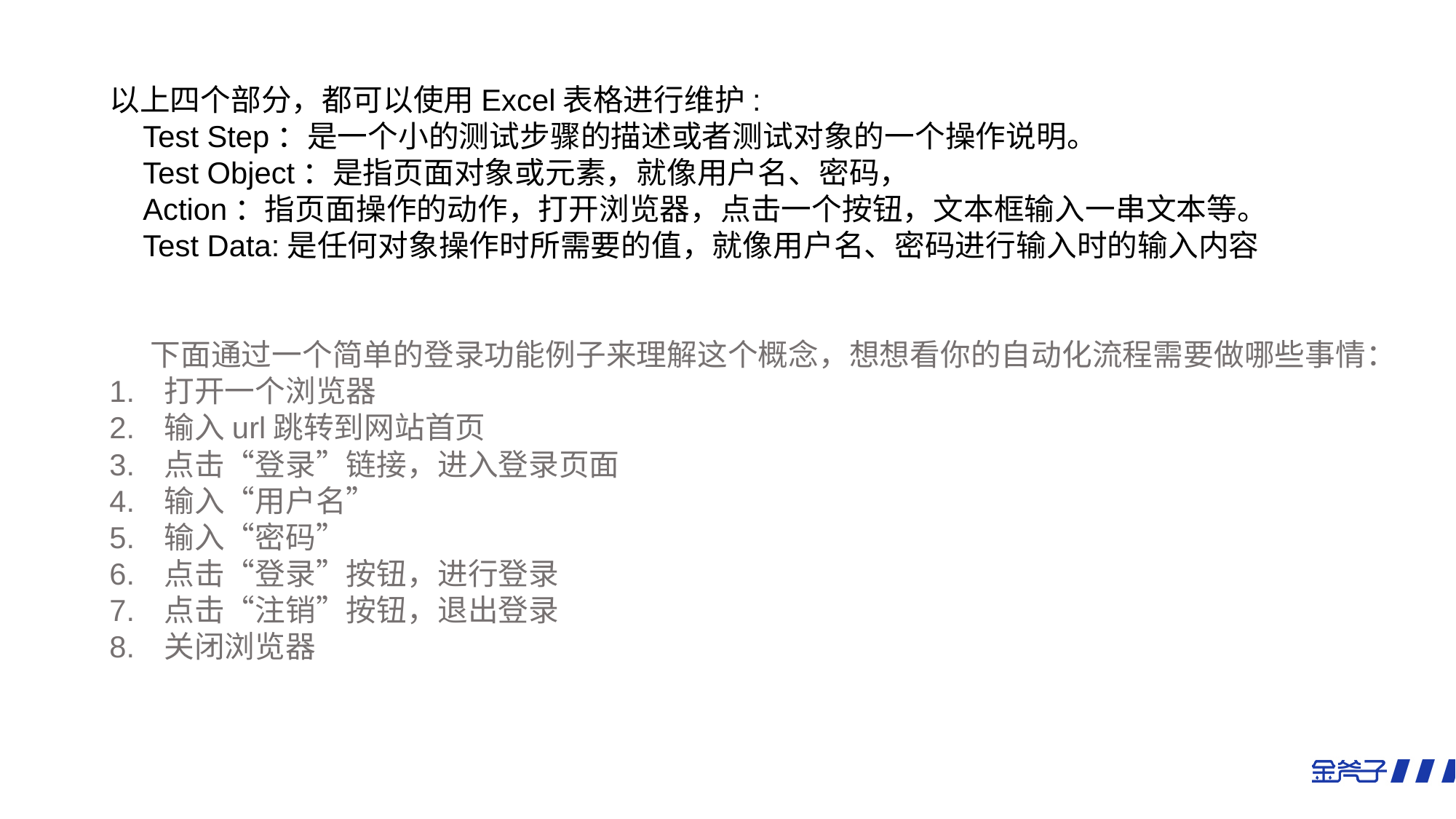

以上四个部分，都可以使用Excel表格进行维护:
    Test Step：是一个小的测试步骤的描述或者测试对象的一个操作说明。
    Test Object：是指页面对象或元素，就像用户名、密码，
    Action：指页面操作的动作，打开浏览器，点击一个按钮，文本框输入一串文本等。
    Test Data:是任何对象操作时所需要的值，就像用户名、密码进行输入时的输入内容

     下面通过一个简单的登录功能例子来理解这个概念，想想看你的自动化流程需要做哪些事情：
打开一个浏览器
输入url跳转到网站首页
点击“登录”链接，进入登录页面
输入“用户名”
输入“密码”
点击“登录”按钮，进行登录
点击“注销”按钮，退出登录
关闭浏览器